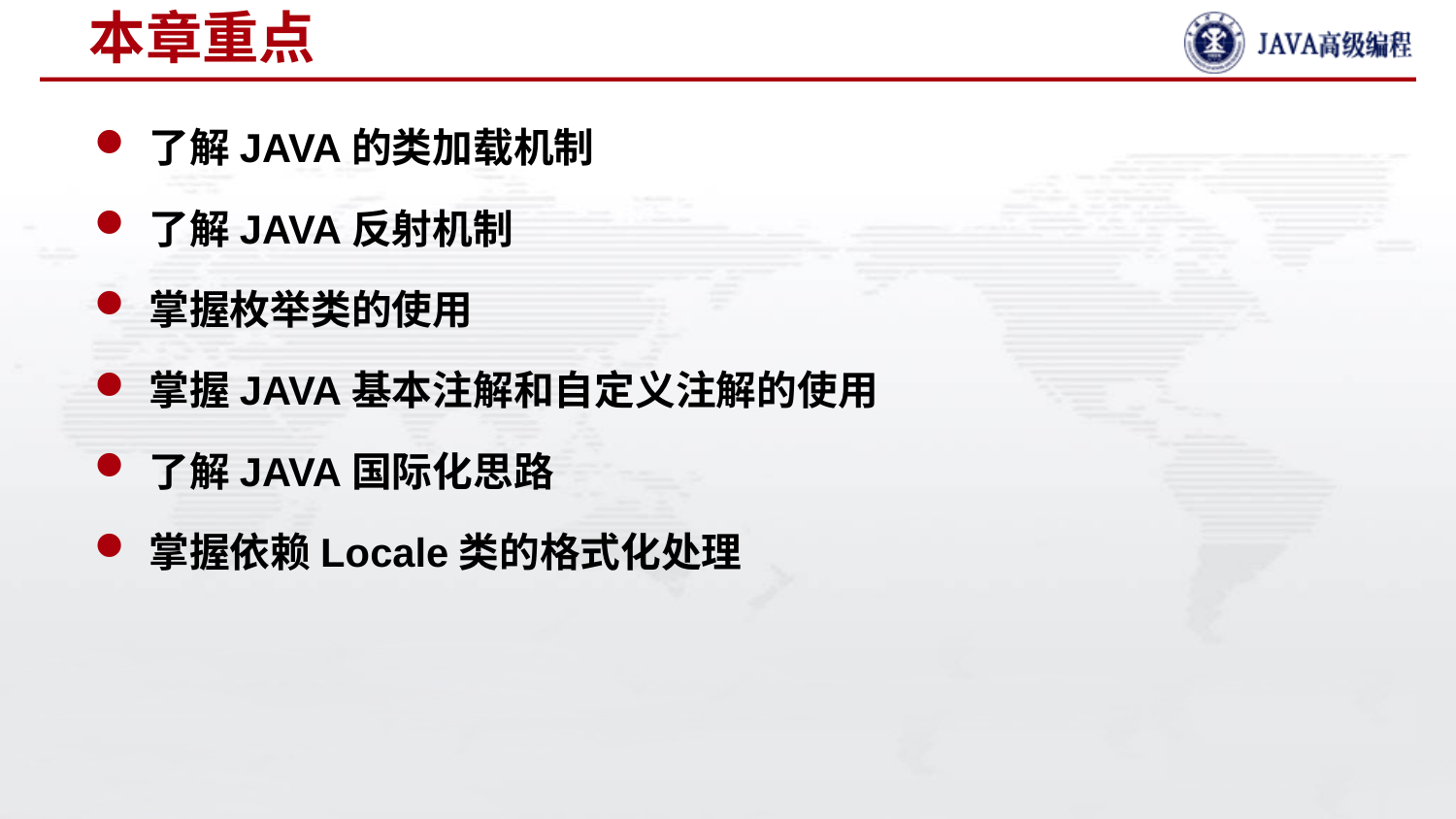

# 本章重点
了解JAVA的类加载机制
了解JAVA反射机制
掌握枚举类的使用
掌握JAVA基本注解和自定义注解的使用
了解JAVA国际化思路
掌握依赖Locale类的格式化处理